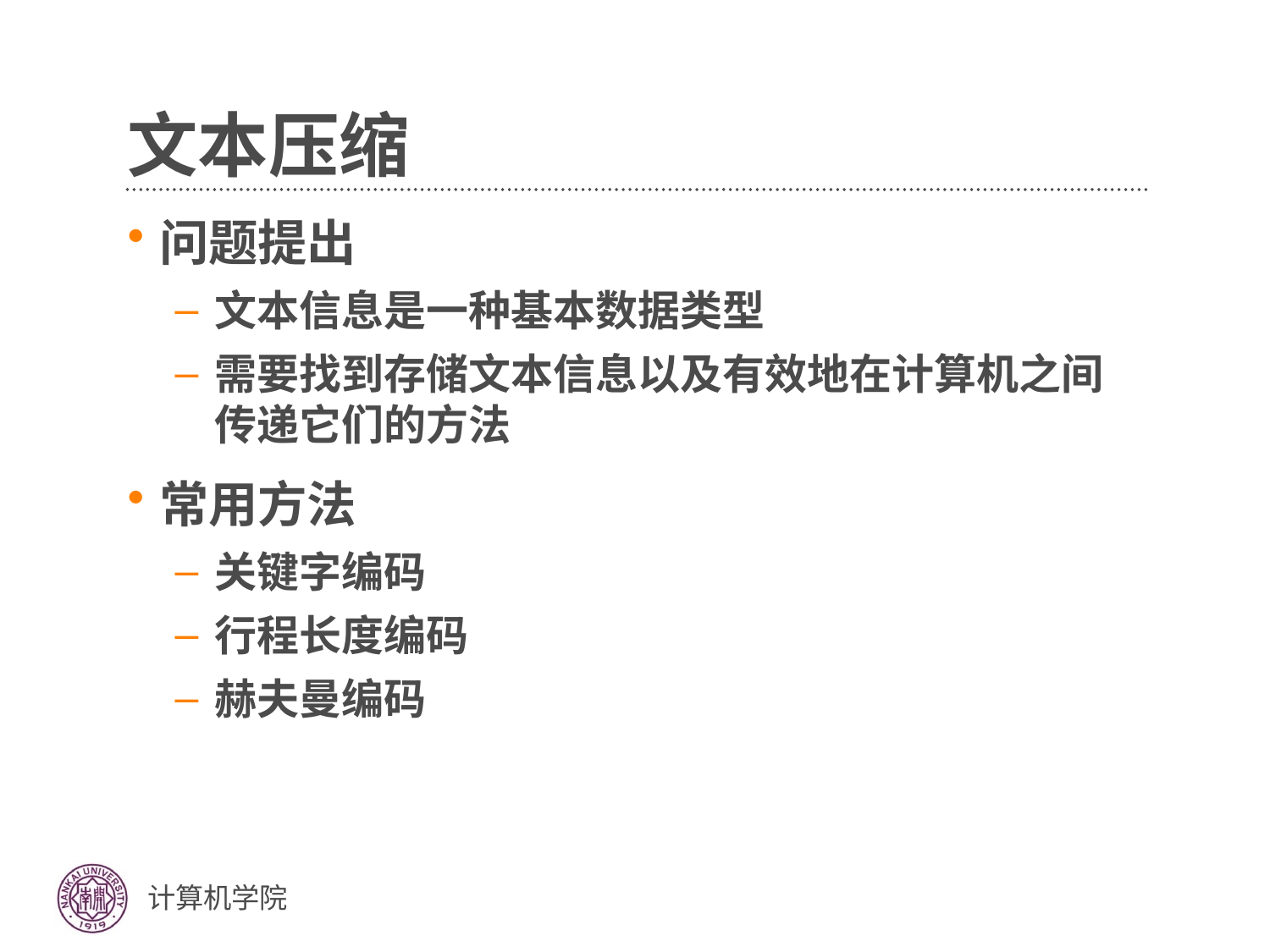

# 文本压缩
问题提出
文本信息是一种基本数据类型
需要找到存储文本信息以及有效地在计算机之间传递它们的方法
常用方法
关键字编码
行程长度编码
赫夫曼编码
第45页